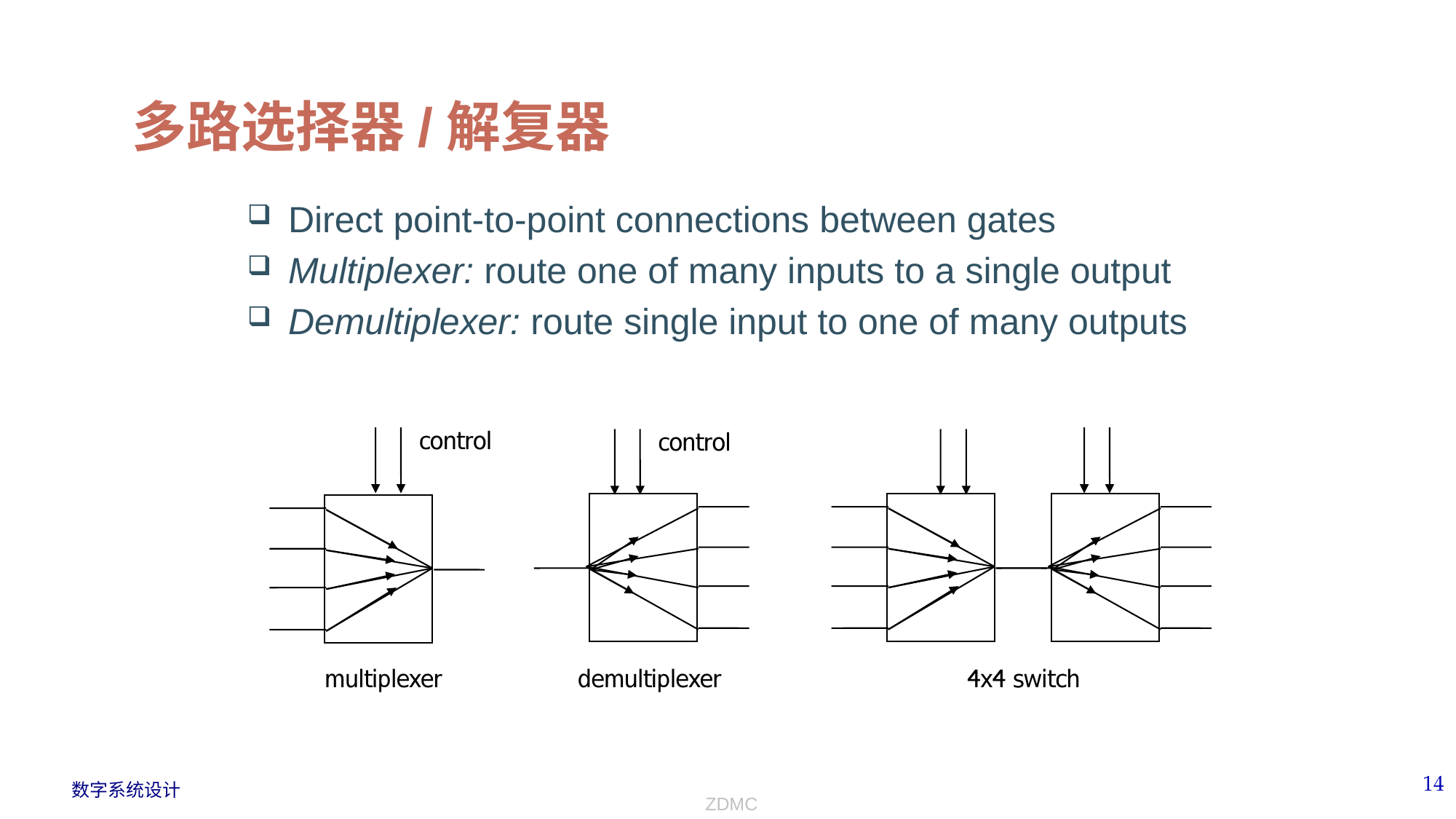

# 多路选择器/解复器
Direct point-to-point connections between gates
Multiplexer: route one of many inputs to a single output
Demultiplexer: route single input to one of many outputs
control
control

multiplexer
demultiplexer
4x4 switch
ZDMC
14